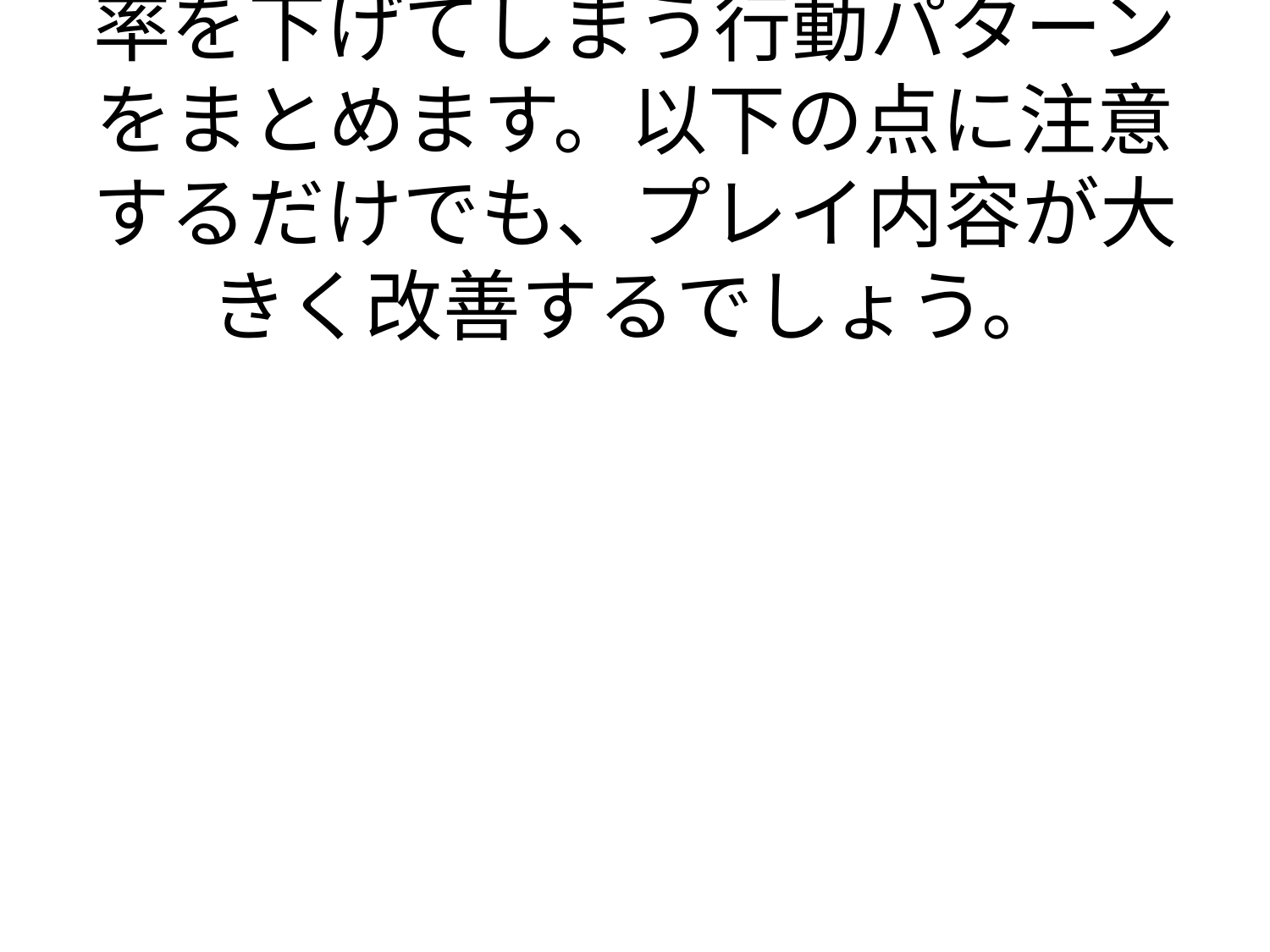

# 初心者が陥りがちなミスや、勝率を下げてしまう行動パターンをまとめます。以下の点に注意するだけでも、プレイ内容が大きく改善するでしょう。